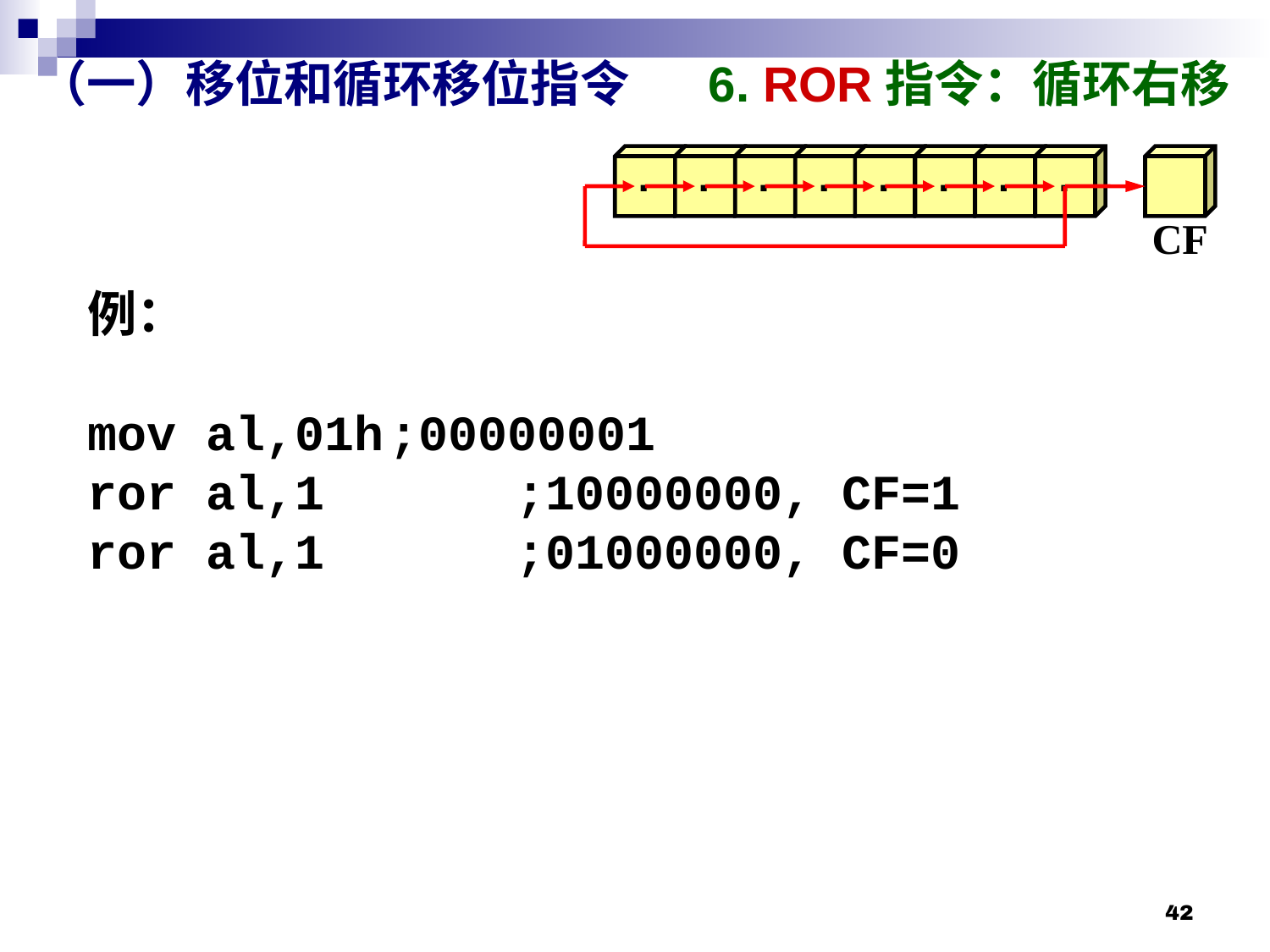

# （一）移位和循环移位指令      6. ROR指令：循环右移
·
·
·
·
·
·
·
·

CF

例：

mov al,01h	;00000001
ror al,1		;10000000, CF=1
ror al,1		;01000000, CF=0
42